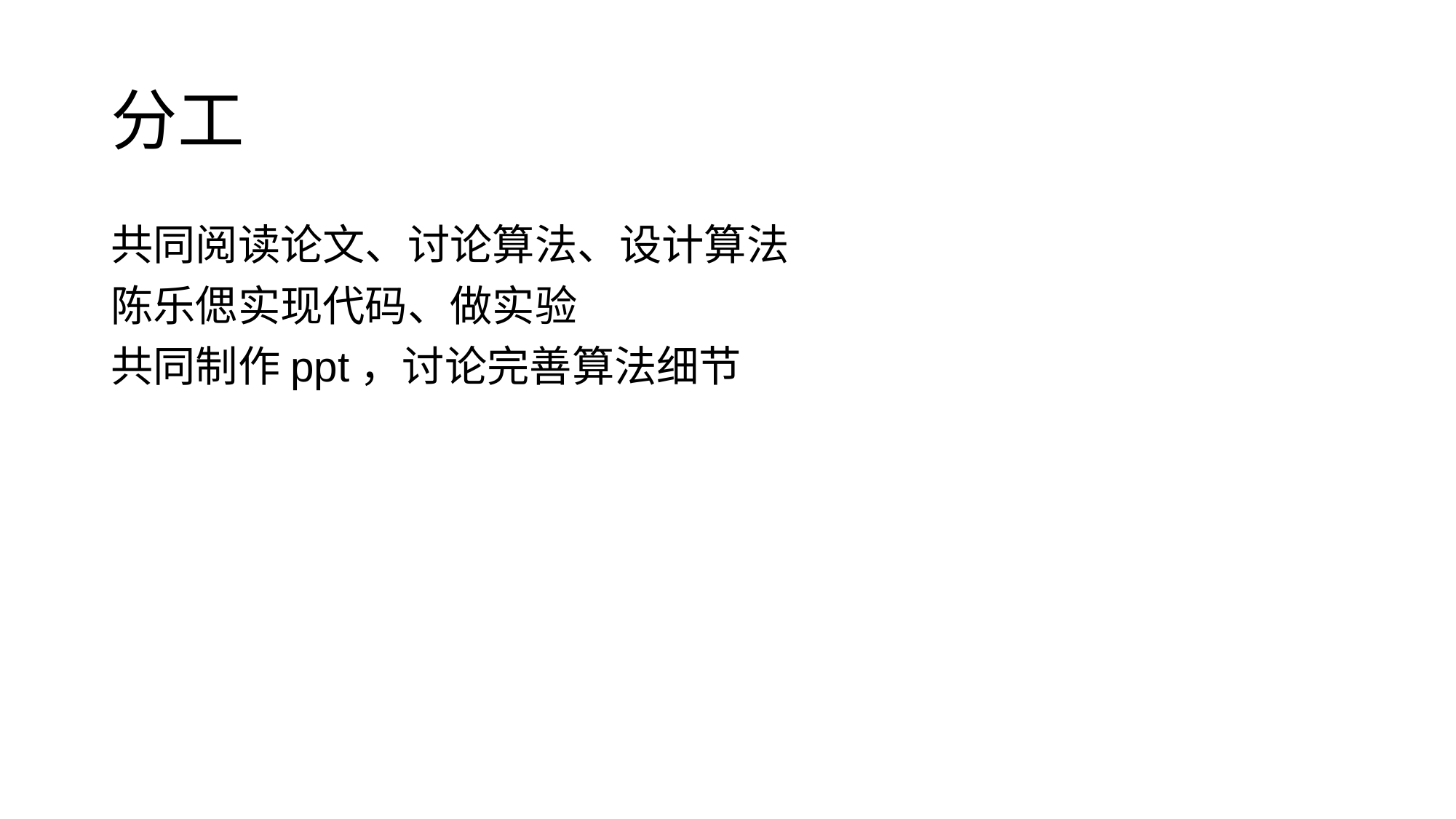

# 分工
共同阅读论文、讨论算法、设计算法
陈乐偲实现代码、做实验
共同制作ppt，讨论完善算法细节